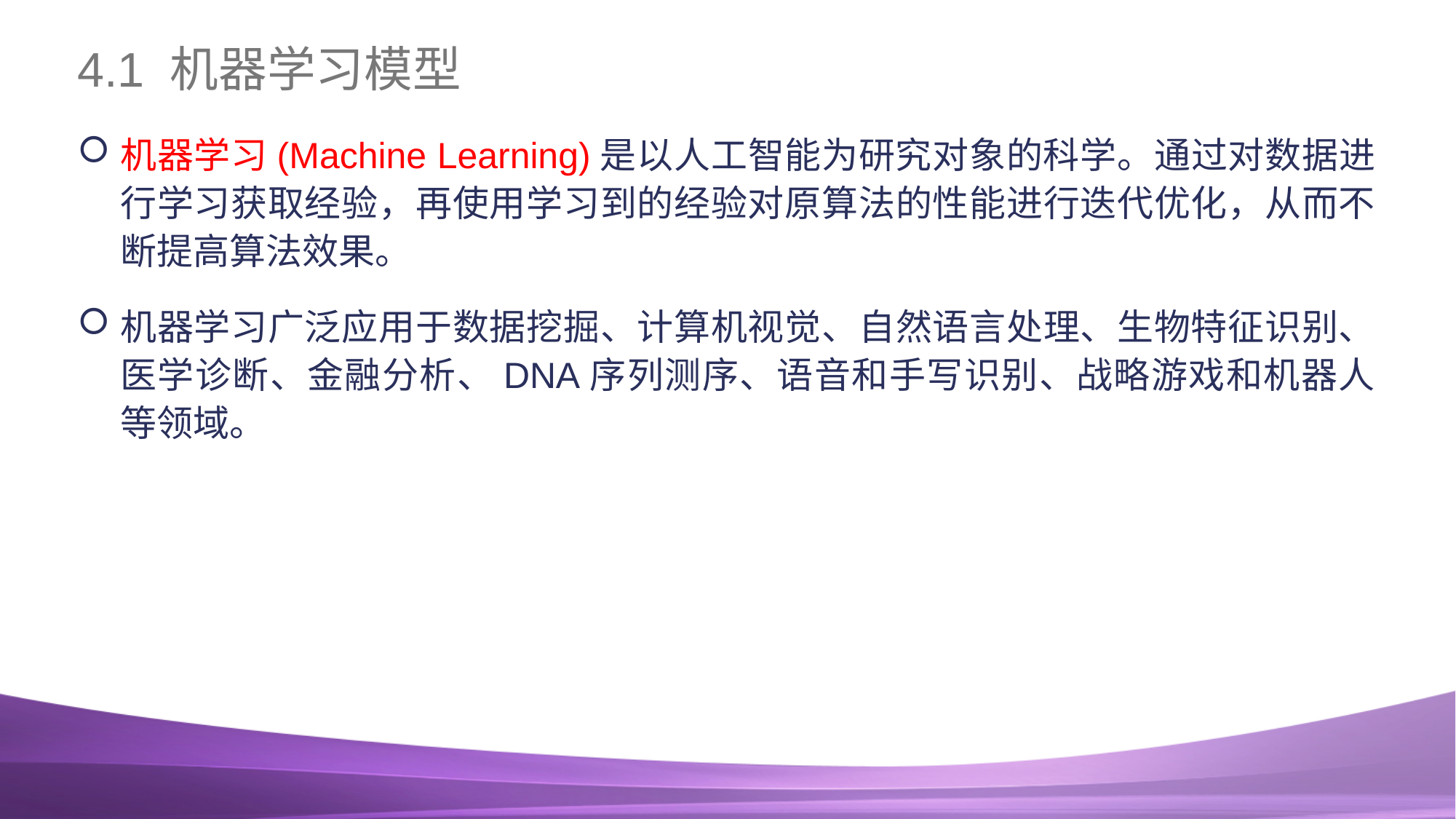

# 4.1 机器学习模型
机器学习(Machine Learning)是以人工智能为研究对象的科学。通过对数据进行学习获取经验，再使用学习到的经验对原算法的性能进行迭代优化，从而不断提高算法效果。
机器学习广泛应用于数据挖掘、计算机视觉、自然语言处理、生物特征识别、医学诊断、金融分析、DNA序列测序、语音和手写识别、战略游戏和机器人等领域。